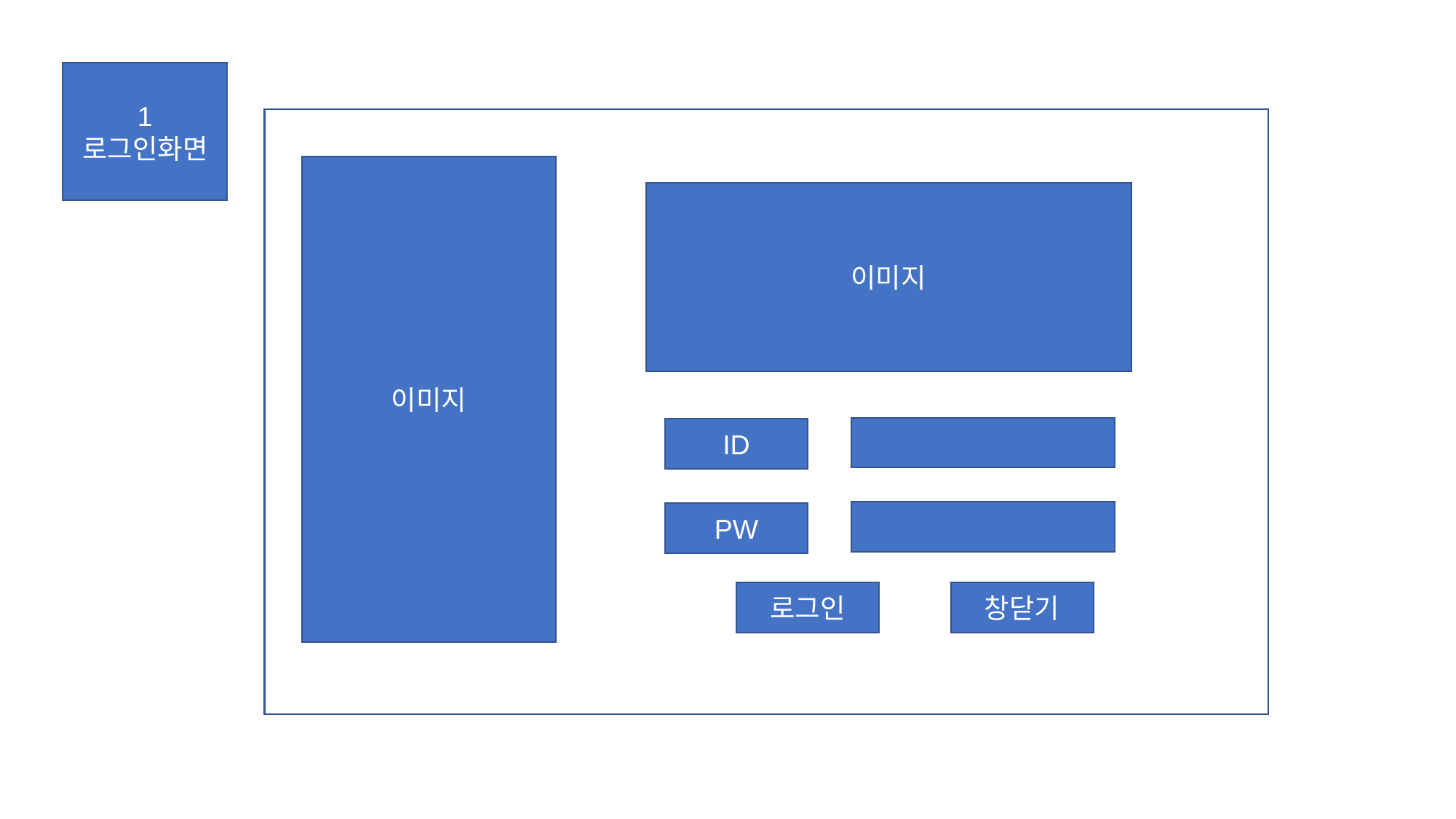

1
로그인화면

이미지
이미지

ID

PW
로그인
창닫기